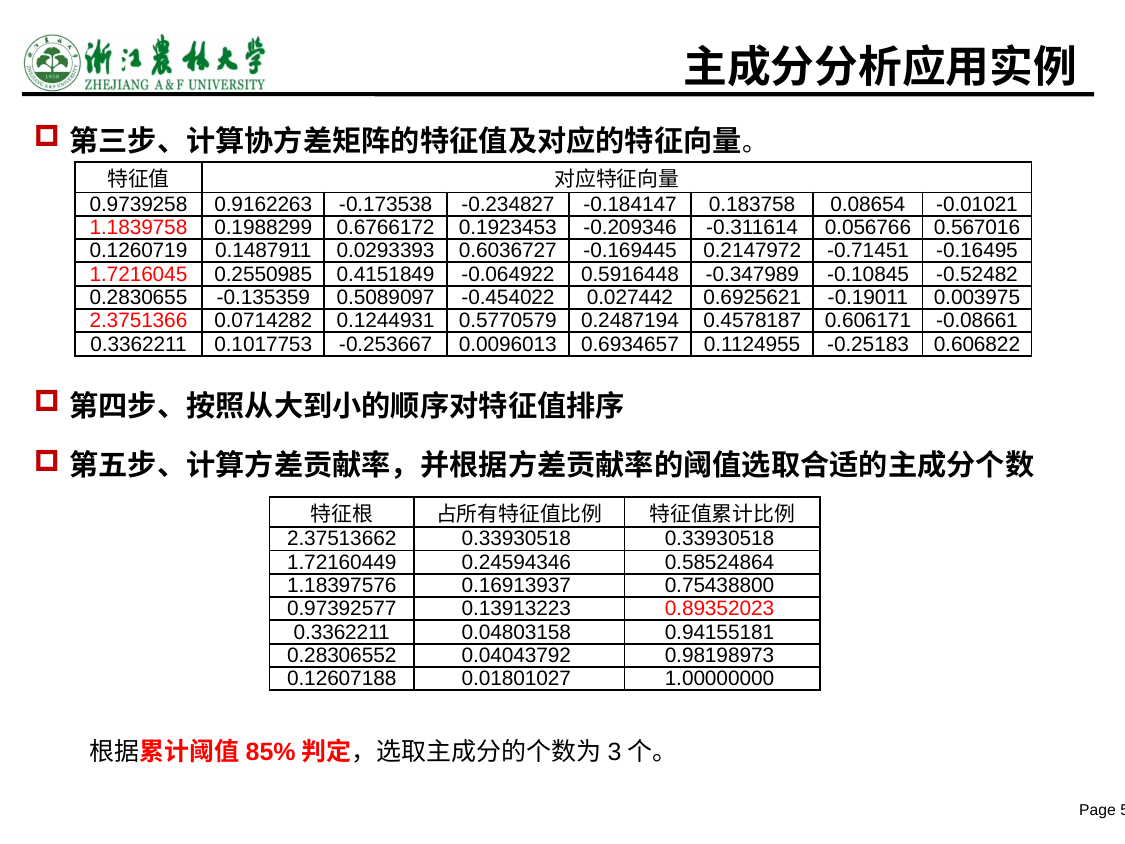

主成分分析应用实例
第三步、计算协方差矩阵的特征值及对应的特征向量。
| 特征值 | 对应特征向量 |  |  |  |  |  |  |
| --- | --- | --- | --- | --- | --- | --- | --- |
| 0.9739258 | 0.9162263 | -0.173538 | -0.234827 | -0.184147 | 0.183758 | 0.08654 | -0.01021 |
| 1.1839758 | 0.1988299 | 0.6766172 | 0.1923453 | -0.209346 | -0.311614 | 0.056766 | 0.567016 |
| 0.1260719 | 0.1487911 | 0.0293393 | 0.6036727 | -0.169445 | 0.2147972 | -0.71451 | -0.16495 |
| 1.7216045 | 0.2550985 | 0.4151849 | -0.064922 | 0.5916448 | -0.347989 | -0.10845 | -0.52482 |
| 0.2830655 | -0.135359 | 0.5089097 | -0.454022 | 0.027442 | 0.6925621 | -0.19011 | 0.003975 |
| 2.3751366 | 0.0714282 | 0.1244931 | 0.5770579 | 0.2487194 | 0.4578187 | 0.606171 | -0.08661 |
| 0.3362211 | 0.1017753 | -0.253667 | 0.0096013 | 0.6934657 | 0.1124955 | -0.25183 | 0.606822 |
第四步、按照从大到小的顺序对特征值排序
第五步、计算方差贡献率，并根据方差贡献率的阈值选取合适的主成分个数
| 特征根 | 占所有特征值比例 | 特征值累计比例 |
| --- | --- | --- |
| 2.37513662 | 0.33930518 | 0.33930518 |
| 1.72160449 | 0.24594346 | 0.58524864 |
| 1.18397576 | 0.16913937 | 0.75438800 |
| 0.97392577 | 0.13913223 | 0.89352023 |
| 0.3362211 | 0.04803158 | 0.94155181 |
| 0.28306552 | 0.04043792 | 0.98198973 |
| 0.12607188 | 0.01801027 | 1.00000000 |
根据累计阈值85%判定，选取主成分的个数为3个。